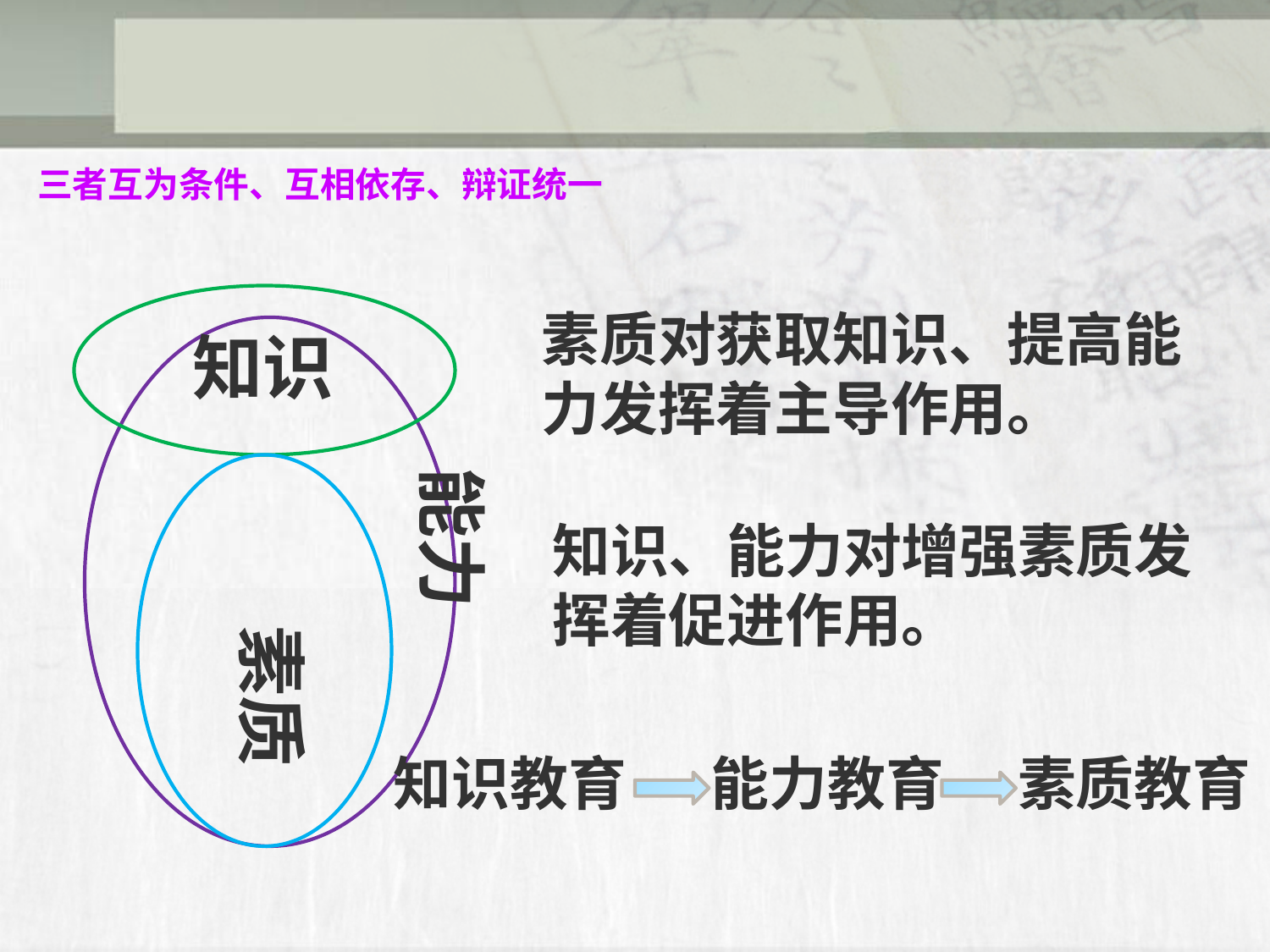

#
三者互为条件、互相依存、辩证统一

知识

能力
素质
素质对获取知识、提高能力发挥着主导作用。
知识、能力对增强素质发挥着促进作用。
知识教育
能力教育
素质教育